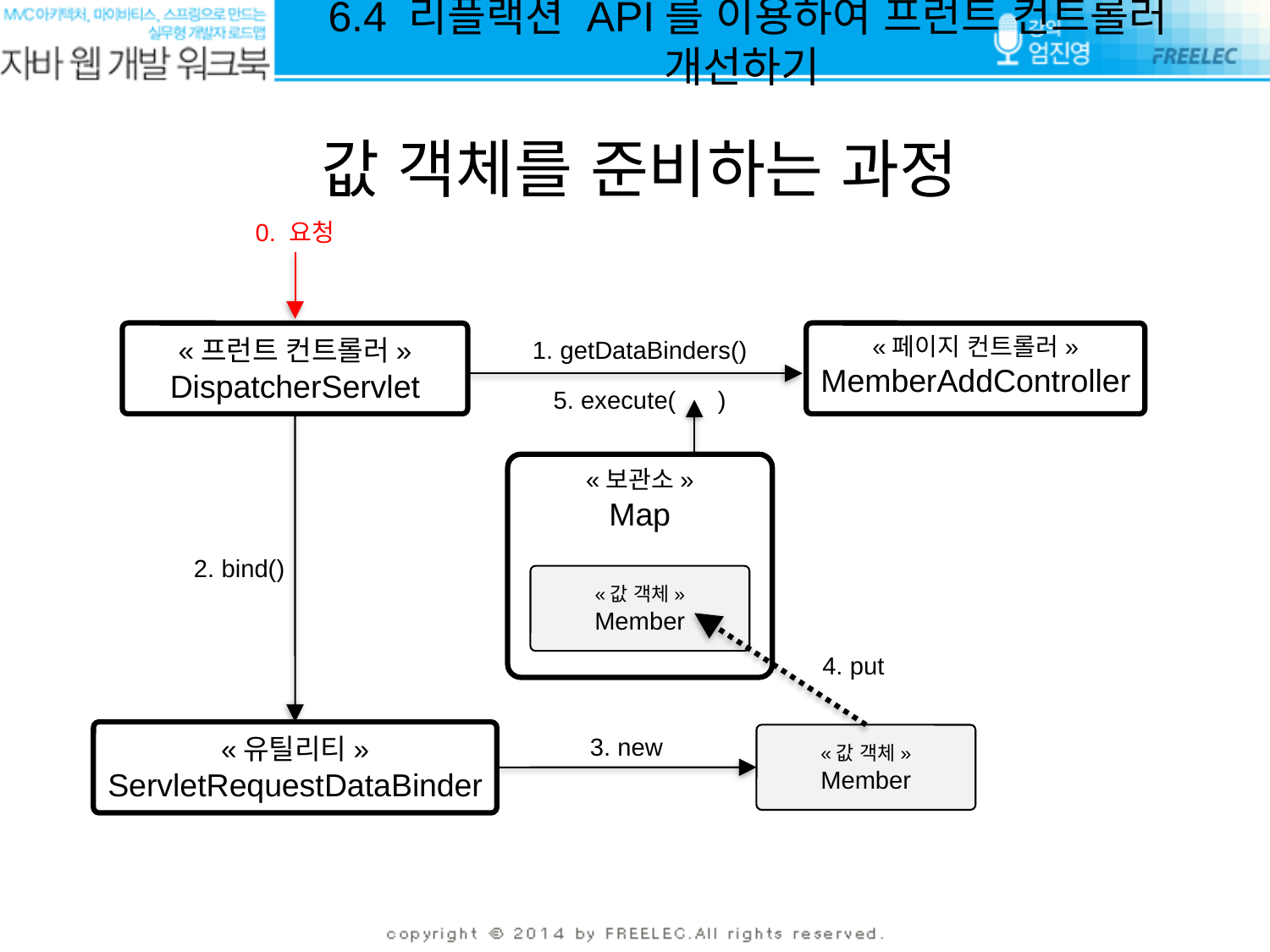

6.4 리플랙션 API를 이용하여 프런트 컨트롤러 개선하기
값 객체를 준비하는 과정
0. 요청
«프런트 컨트롤러»
DispatcherServlet
«페이지 컨트롤러»
MemberAddController
1. getDataBinders()
5. execute(      )
«보관소»
Map
2. bind()
«값 객체»
Member
4. put
«유틸리티»
ServletRequestDataBinder
3. new
«값 객체»
Member